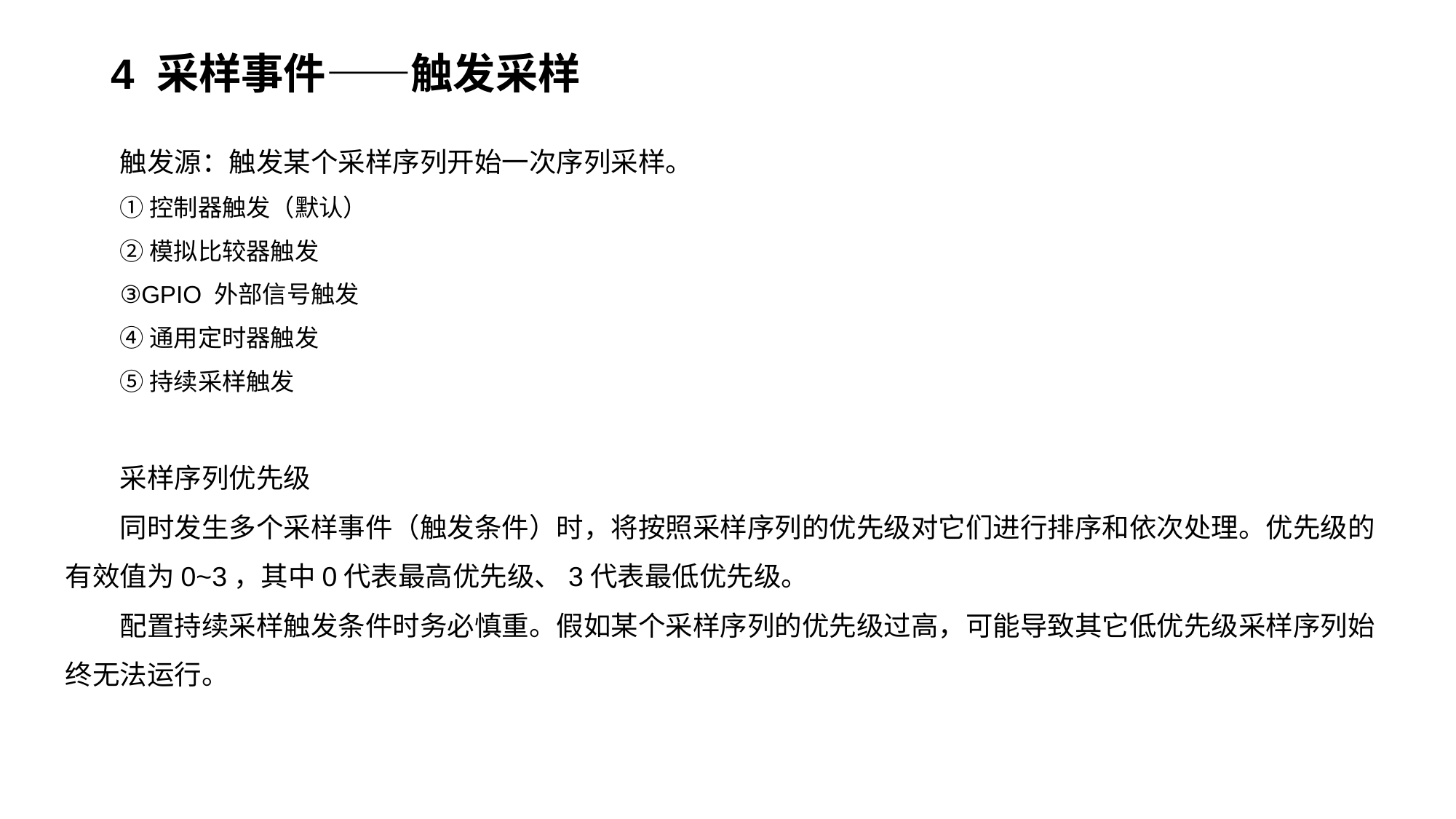

# 4 采样事件——触发采样
触发源：触发某个采样序列开始一次序列采样。
①控制器触发（默认）
②模拟比较器触发
③GPIO 外部信号触发
④通用定时器触发
⑤持续采样触发

采样序列优先级
同时发生多个采样事件（触发条件）时，将按照采样序列的优先级对它们进行排序和依次处理。优先级的有效值为0~3，其中0代表最高优先级、3代表最低优先级。
配置持续采样触发条件时务必慎重。假如某个采样序列的优先级过高，可能导致其它低优先级采样序列始终无法运行。